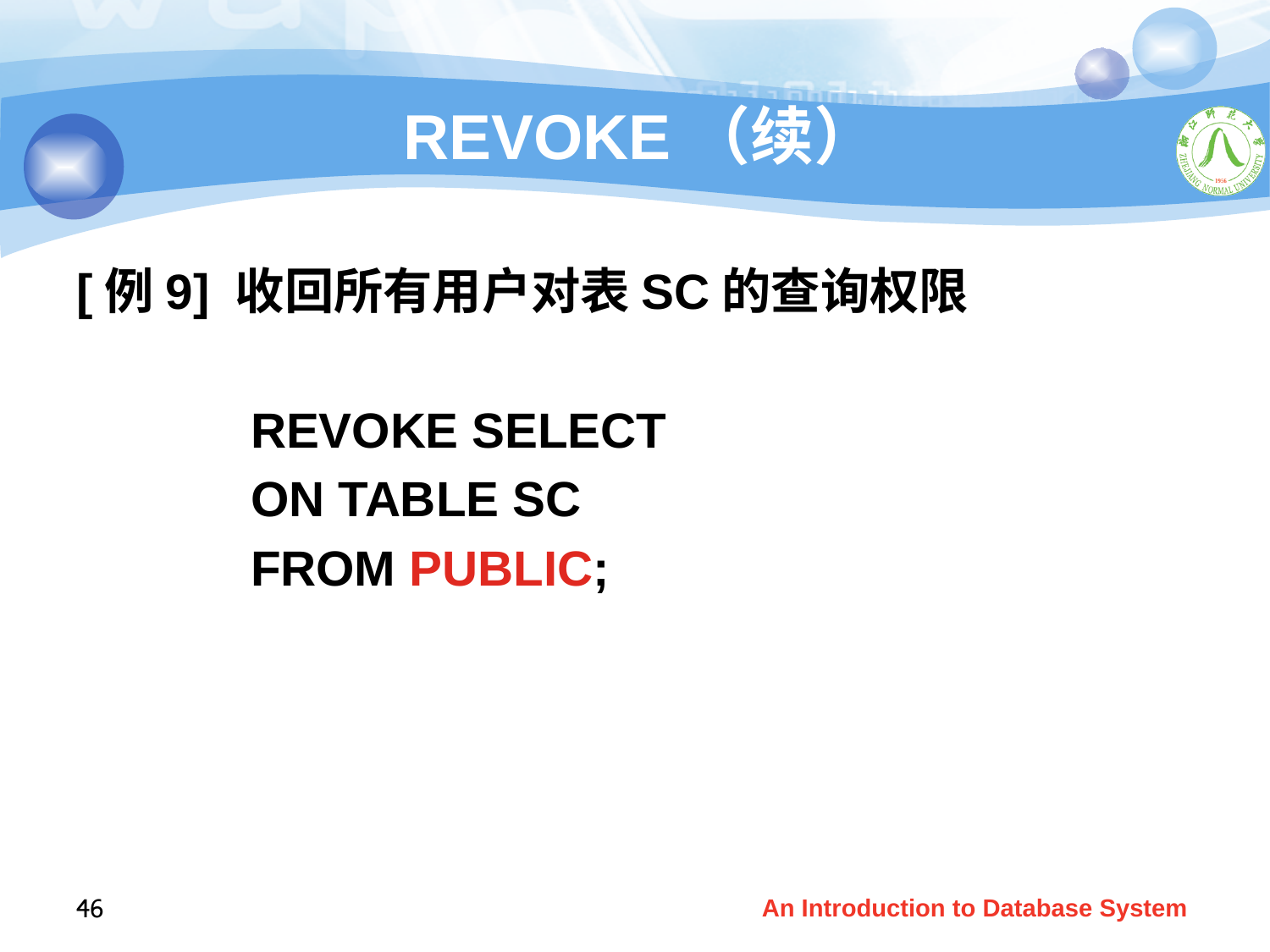

# REVOKE（续）
[例9] 收回所有用户对表SC的查询权限

		REVOKE SELECT
		ON TABLE SC
		FROM PUBLIC;

46
An Introduction to Database System